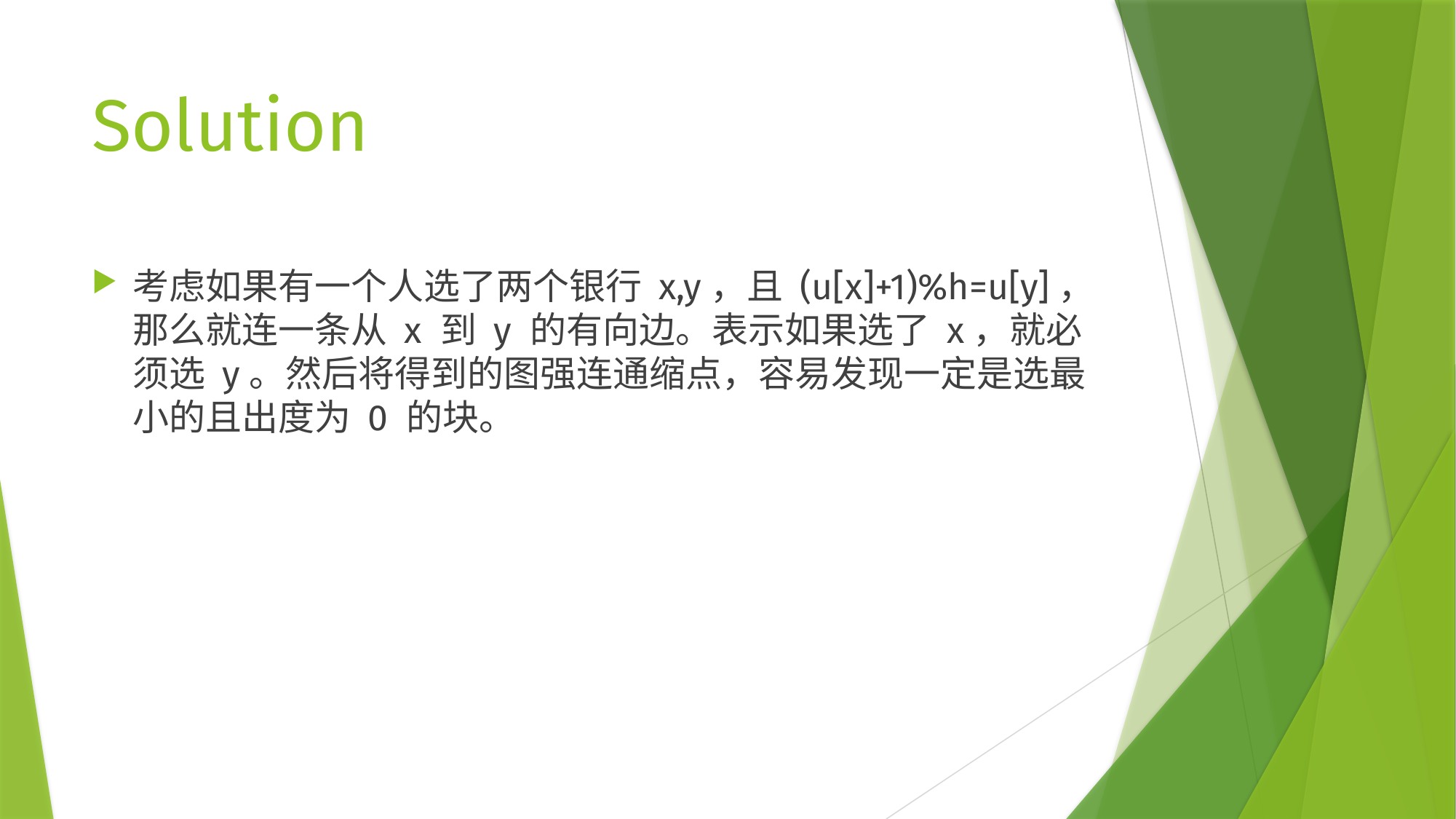

# Solution
考虑如果有一个人选了两个银行 x,y，且 (u[x]+1)%h=u[y]，那么就连一条从 x 到 y 的有向边。表示如果选了 x，就必须选 y。然后将得到的图强连通缩点，容易发现一定是选最小的且出度为 0 的块。